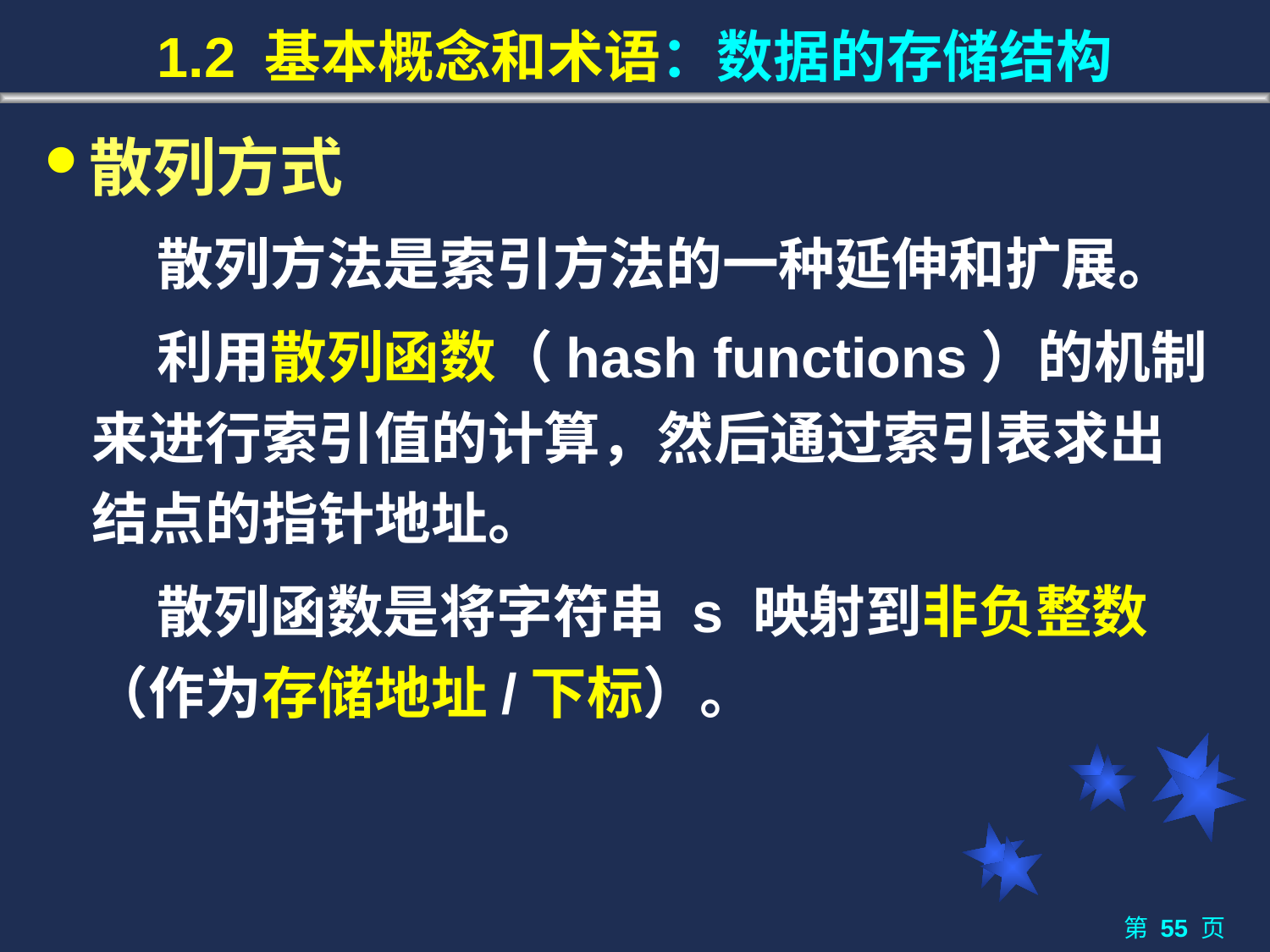

# 1.2 基本概念和术语：数据的存储结构
散列方式
	    散列方法是索引方法的一种延伸和扩展。
	    利用散列函数（hash functions）的机制来进行索引值的计算，然后通过索引表求出结点的指针地址。
	    散列函数是将字符串 s 映射到非负整数（作为存储地址/下标）。
第 55 页